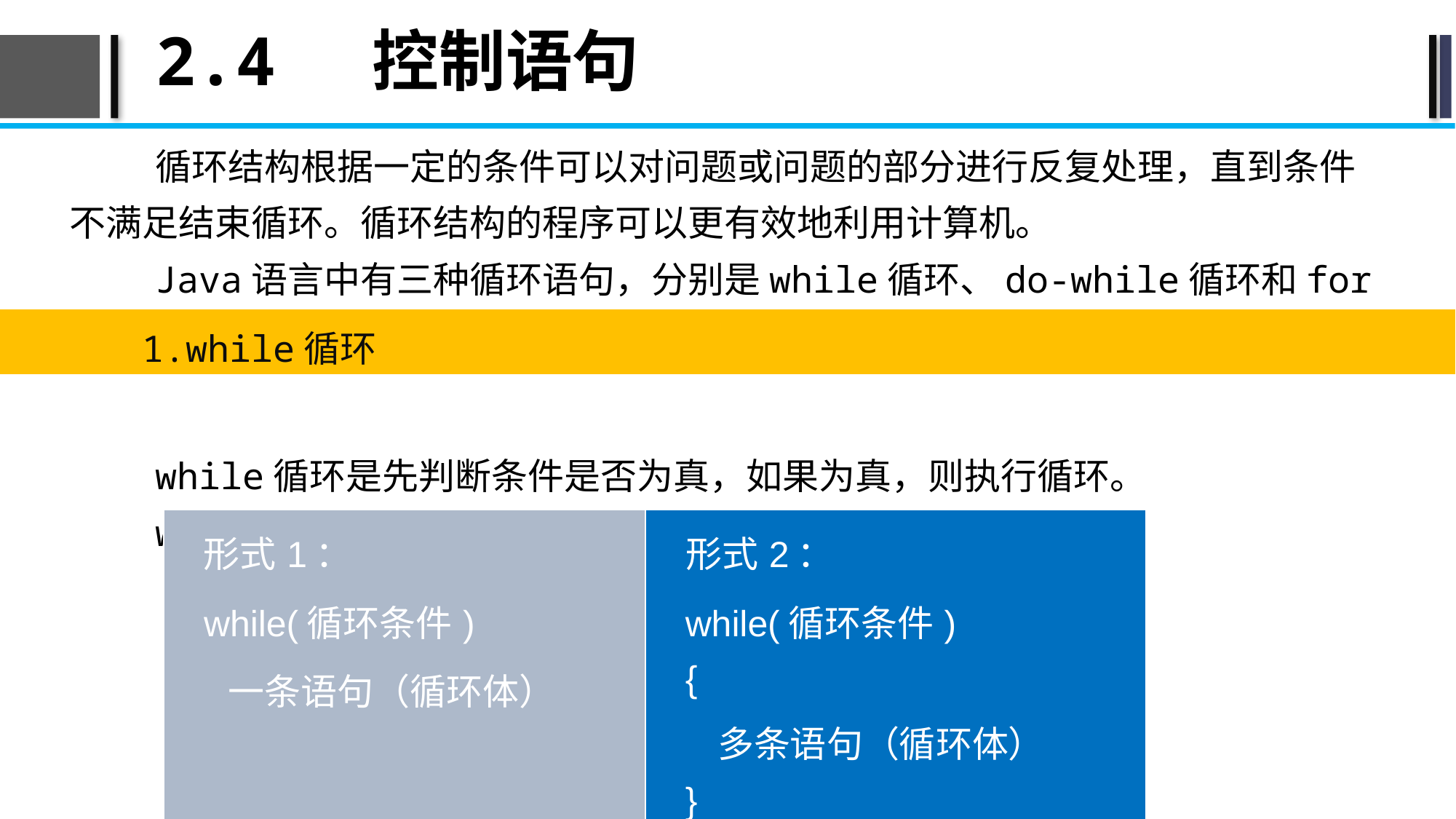

# 2.4  控制语句
循环结构根据一定的条件可以对问题或问题的部分进行反复处理，直到条件不满足结束循环。循环结构的程序可以更有效地利用计算机。
Java语言中有三种循环语句，分别是while循环、do-while循环和for循环。

while循环是先判断条件是否为真，如果为真，则执行循环。
while循环的语句形式：

1.while循环
| 形式1： while(循环条件) 一条语句（循环体） | 形式2： while(循环条件) { 多条语句（循环体） } |
| --- | --- |